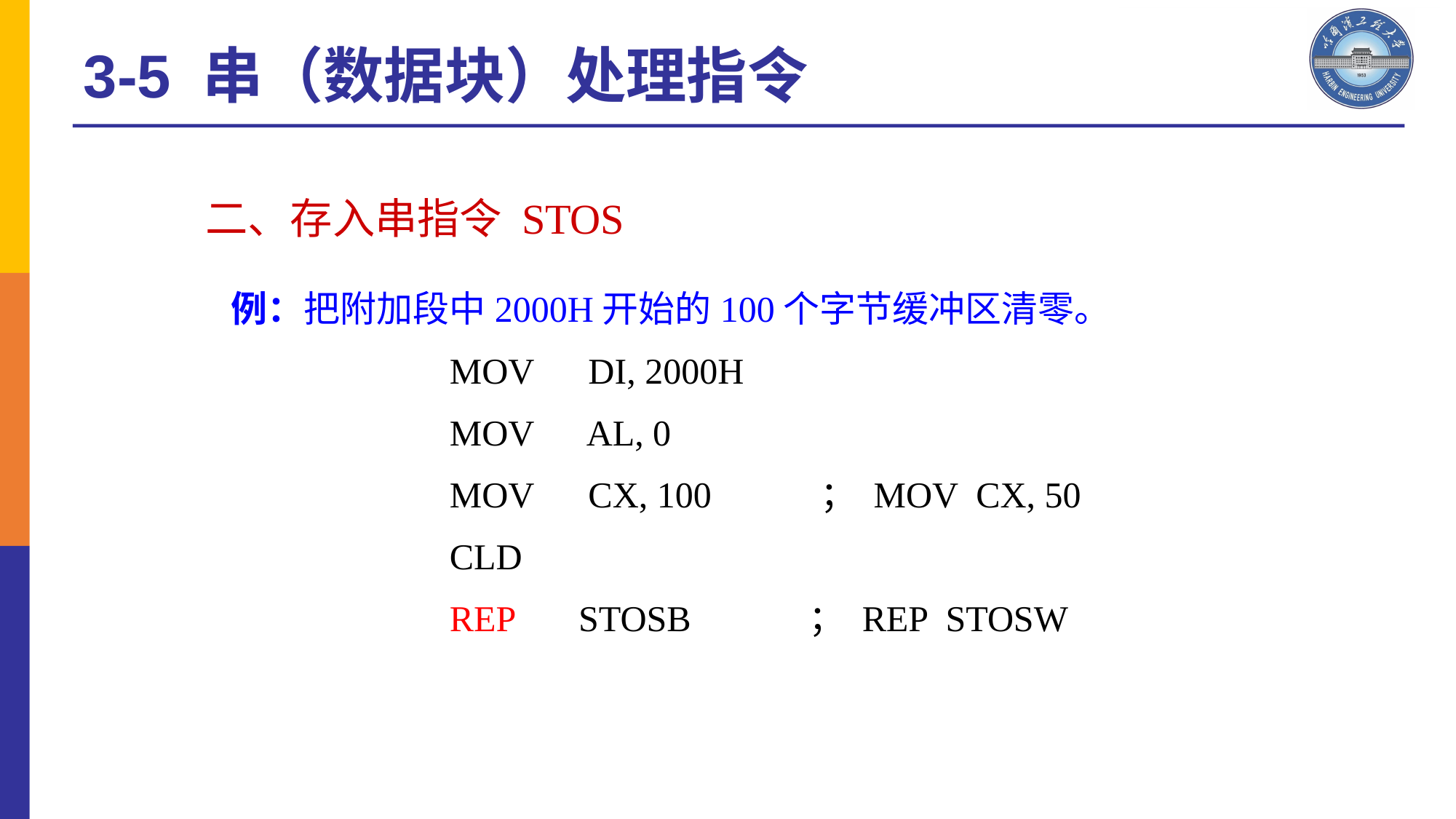

3-5 串（数据块）处理指令
二、存入串指令 STOS
例：把附加段中2000H开始的100个字节缓冲区清零。
MOV      DI, 2000H
MOV      AL, 0
MOV      CX, 100           ； MOV  CX, 50
CLD
REP       STOSB            ； REP  STOSW